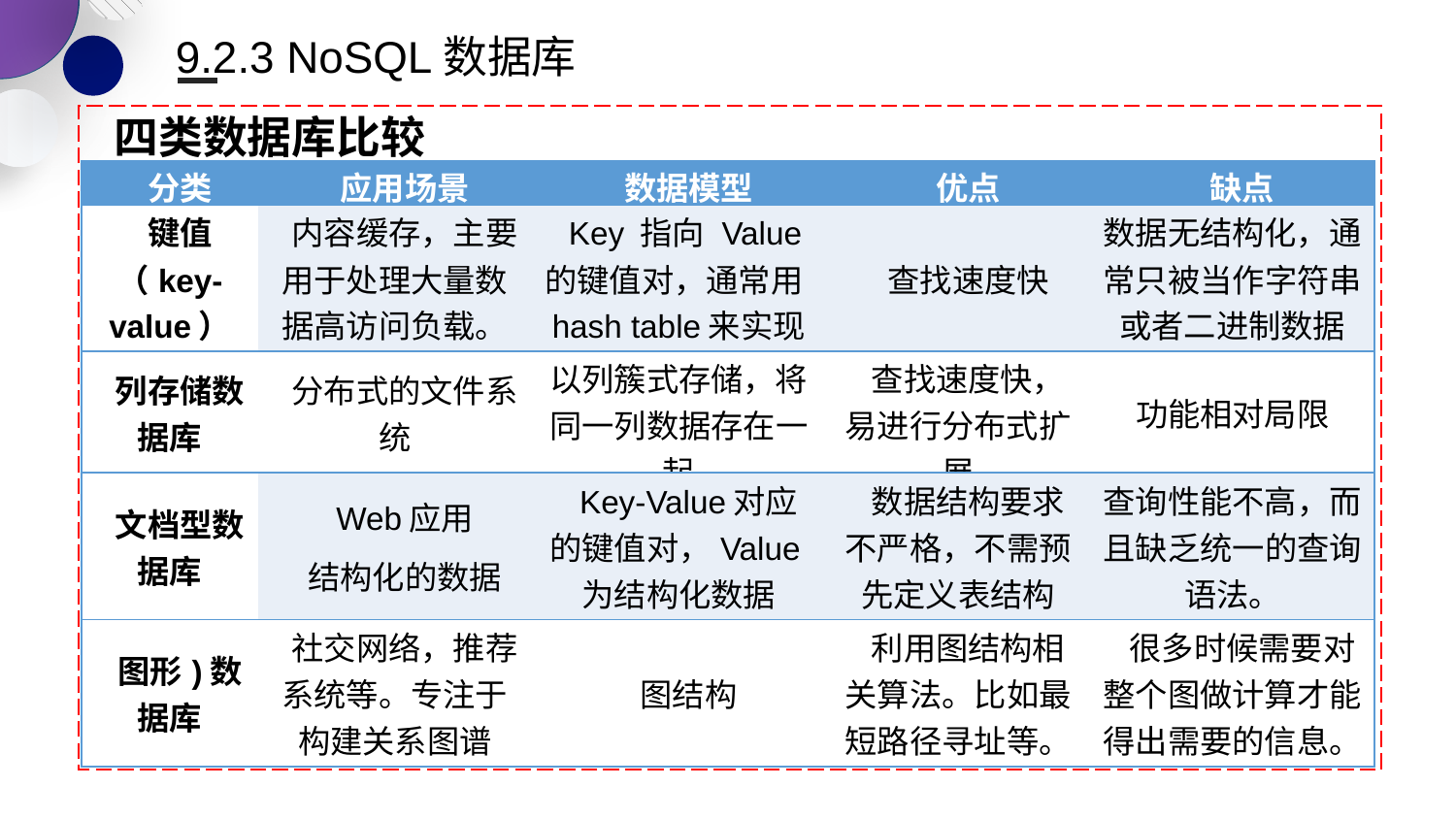

9.2.3 NoSQL数据库

四类数据库比较
| 分类 | 应用场景 | 数据模型 | 优点 | 缺点 |
| --- | --- | --- | --- | --- |
| 键值（key-value） | 内容缓存，主要用于处理大量数据高访问负载。 | Key 指向 Value的键值对，通常用hash table来实现 | 查找速度快 | 数据无结构化，通常只被当作字符串或者二进制数据 |
| 列存储数据库 | 分布式的文件系统 | 以列簇式存储，将同一列数据存在一起 | 查找速度快，易进行分布式扩展 | 功能相对局限 |
| 文档型数据库 | Web应用 结构化的数据 | Key-Value对应的键值对，Value为结构化数据 | 数据结构要求不严格，不需预先定义表结构 | 查询性能不高，而且缺乏统一的查询语法。 |
| 图形)数据库 | 社交网络，推荐系统等。专注于构建关系图谱 | 图结构 | 利用图结构相关算法。比如最短路径寻址等。 | 很多时候需要对整个图做计算才能得出需要的信息。 |